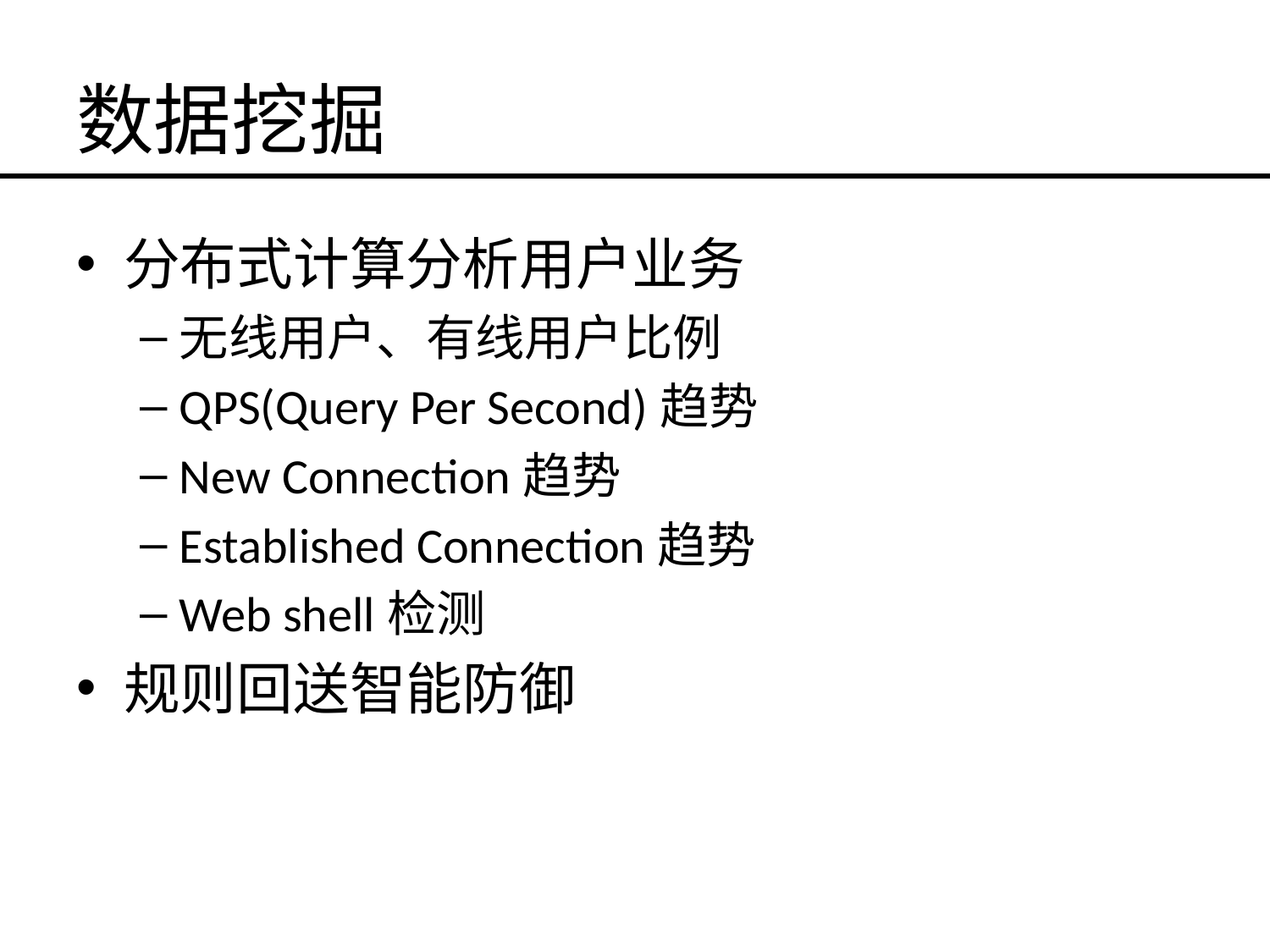

# 数据挖掘
分布式计算分析用户业务
无线用户、有线用户比例
QPS(Query Per Second)趋势
New Connection趋势
Established Connection趋势
Web shell检测
规则回送智能防御